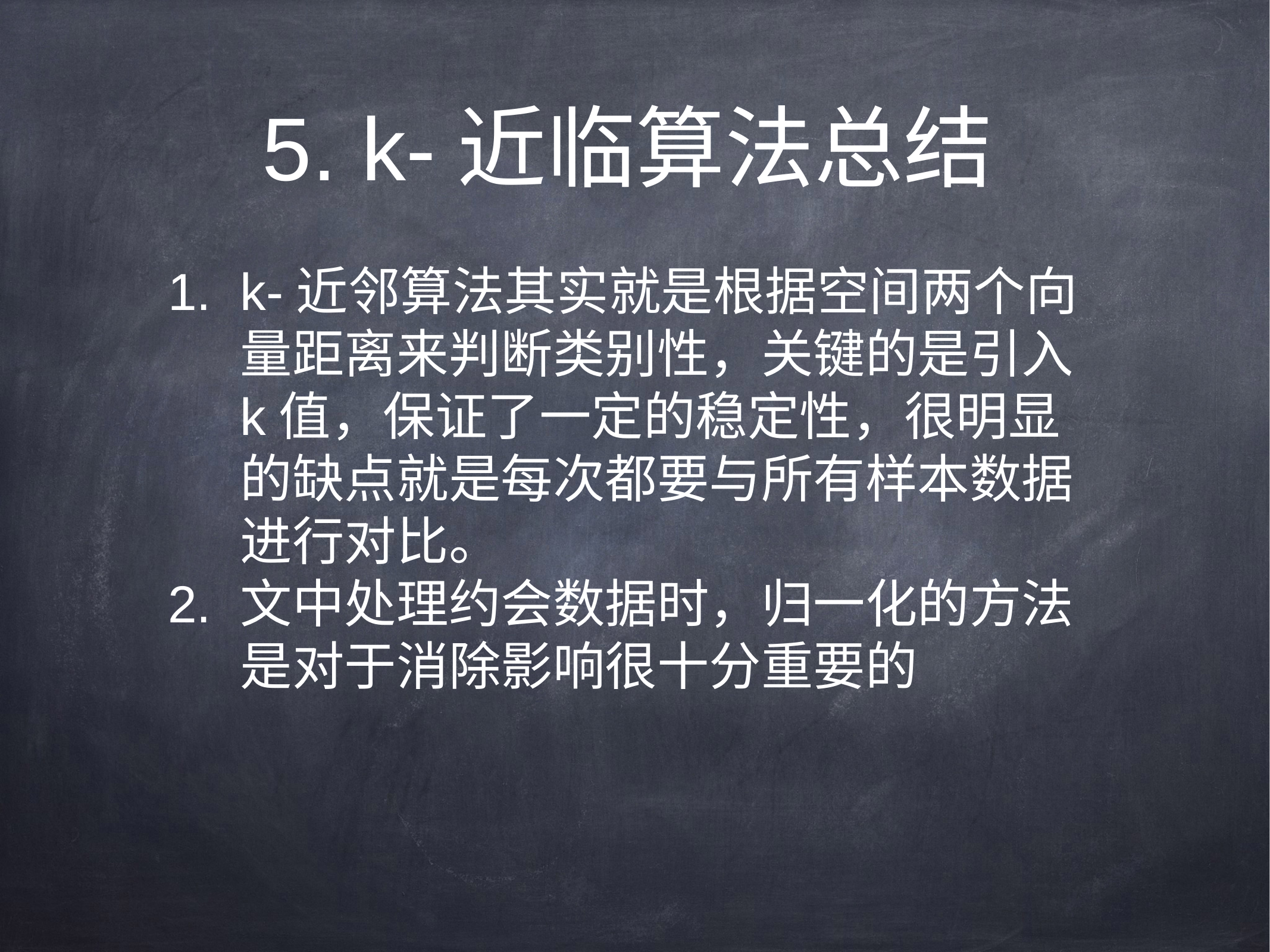

# 5. k-近临算法总结
k-近邻算法其实就是根据空间两个向量距离来判断类别性，关键的是引入k值，保证了一定的稳定性，很明显的缺点就是每次都要与所有样本数据进行对比。
文中处理约会数据时，归一化的方法是对于消除影响很十分重要的